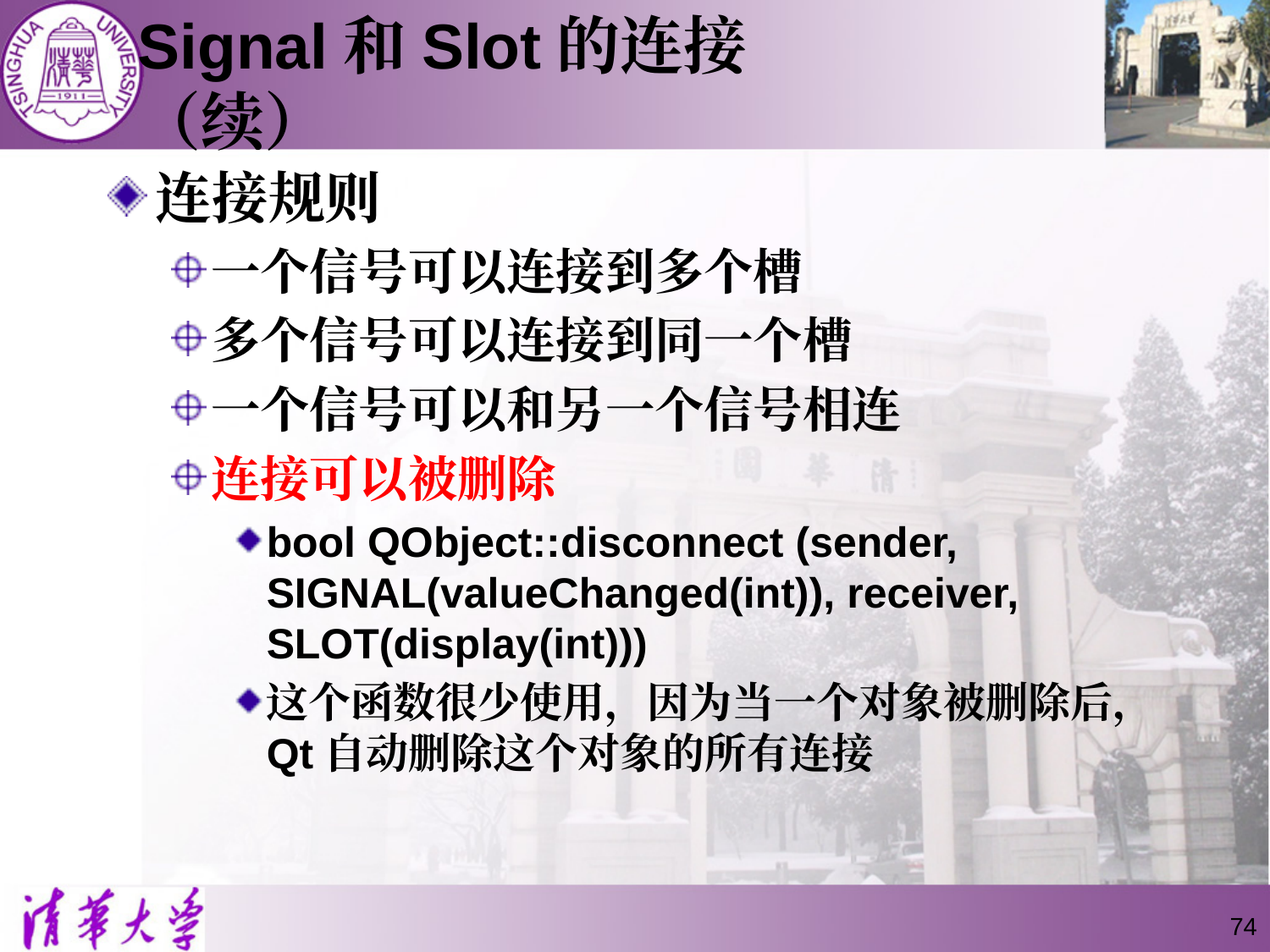

# Signal和Slot的连接（续）
连接规则
一个信号可以连接到多个槽
多个信号可以连接到同一个槽
一个信号可以和另一个信号相连
连接可以被删除
bool QObject::disconnect (sender, SIGNAL(valueChanged(int)), receiver, SLOT(display(int)))
这个函数很少使用，因为当一个对象被删除后，Qt自动删除这个对象的所有连接
74